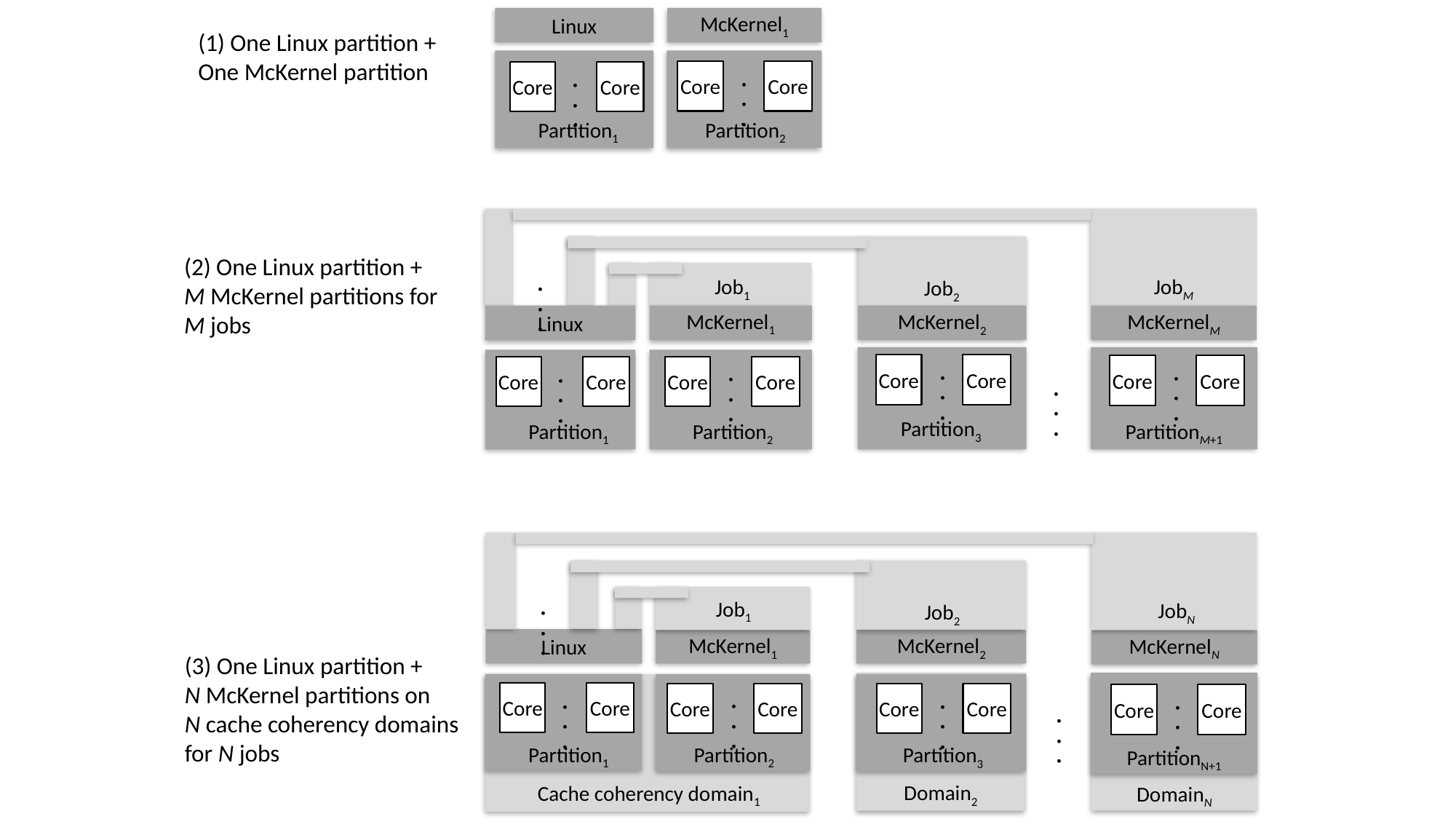

Linux
McKernel1
(1) One Linux partition +
One McKernel partition

Core
Core
Core
Core
・・・
・・・
Partition1
Partition2

(2) One Linux partition +
M McKernel partitions for
M jobs

Job1
JobM
Job2
・・・
Linux
McKernel1
McKernel2
McKernelM

Core
Core
Core
Core
Core
Core
Core
Core
・・・
・・・
・・・
・・・
・・・
Partition3
Partition1
Partition2
PartitionM+1

Job1
JobN
Job2
・・・
Linux

McKernel1
McKernel2
McKernelN
(3) One Linux partition +
N McKernel partitions on
N cache coherency domains for N jobs

Core
Core
Core
Core
Core
Core
Core
Core
・・・
・・・
・・・
・・・
・・・
Partition1
Partition2
Partition3
PartitionN+1
Domain2
Cache coherency domain1
DomainN